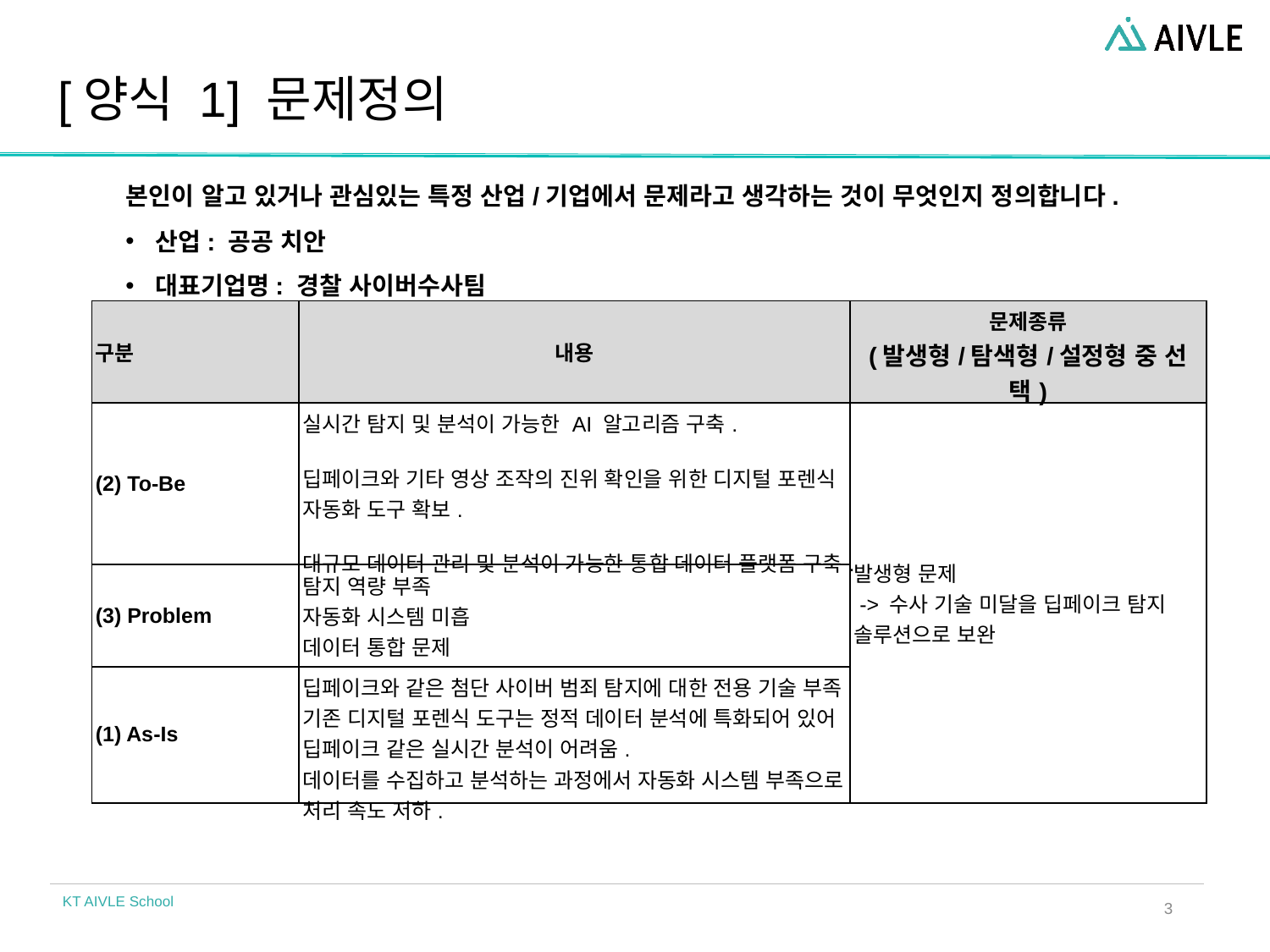

# [양식 1] 문제정의
본인이 알고 있거나 관심있는 특정 산업/기업에서 문제라고 생각하는 것이 무엇인지 정의합니다.
산업: 공공 치안
대표기업명: 경찰 사이버수사팀
| 구분 | 내용 | 문제종류 (발생형/탐색형/설정형 중 선택) |
| --- | --- | --- |
| (2) To-Be | 실시간 탐지 및 분석이 가능한 AI 알고리즘 구축. 딥페이크와 기타 영상 조작의 진위 확인을 위한 디지털 포렌식 자동화 도구 확보. 대규모 데이터 관리 및 분석이 가능한 통합 데이터 플랫폼 구축. | 발생형 문제 -> 수사 기술 미달을 딥페이크 탐지 솔루션으로 보완 |
| (3) Problem | 탐지 역량 부족 자동화 시스템 미흡 데이터 통합 문제 |  |
| (1) As-Is | 딥페이크와 같은 첨단 사이버 범죄 탐지에 대한 전용 기술 부족 기존 디지털 포렌식 도구는 정적 데이터 분석에 특화되어 있어 딥페이크 같은 실시간 분석이 어려움. 데이터를 수집하고 분석하는 과정에서 자동화 시스템 부족으로 처리 속도 저하. |  |